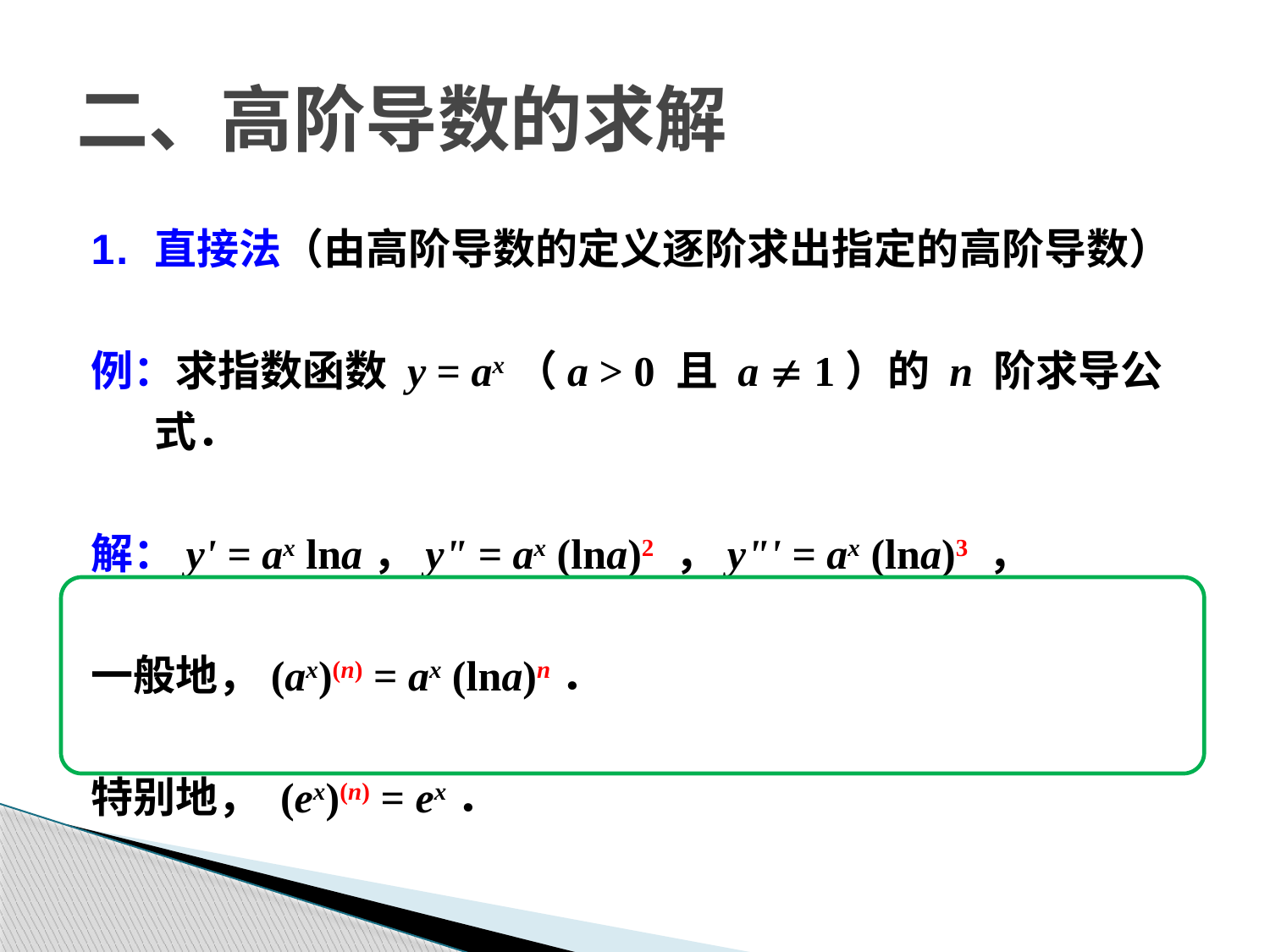

# 二、高阶导数的求解
直接法（由高阶导数的定义逐阶求出指定的高阶导数）

例：求指数函数 y = ax（a > 0 且 a ≠ 1）的 n 阶求导公式．

解：y' = ax lna，y" = ax (lna)2 ，y"' = ax (lna)3 ，

一般地，(ax)(n) = ax (lna)n．

特别地， (ex)(n) = ex．